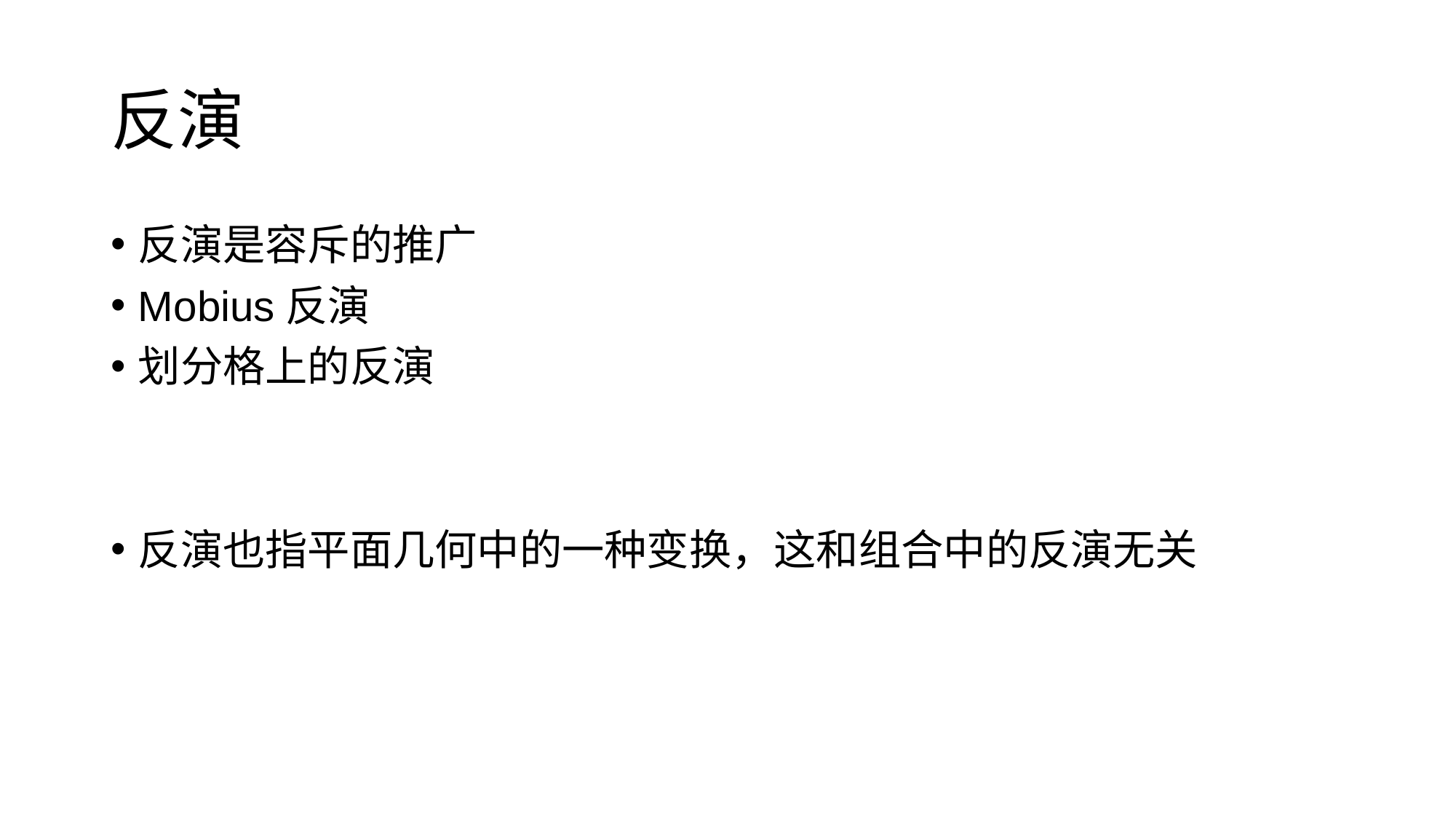

# 反演
反演是容斥的推广
Mobius反演
划分格上的反演

反演也指平面几何中的一种变换，这和组合中的反演无关